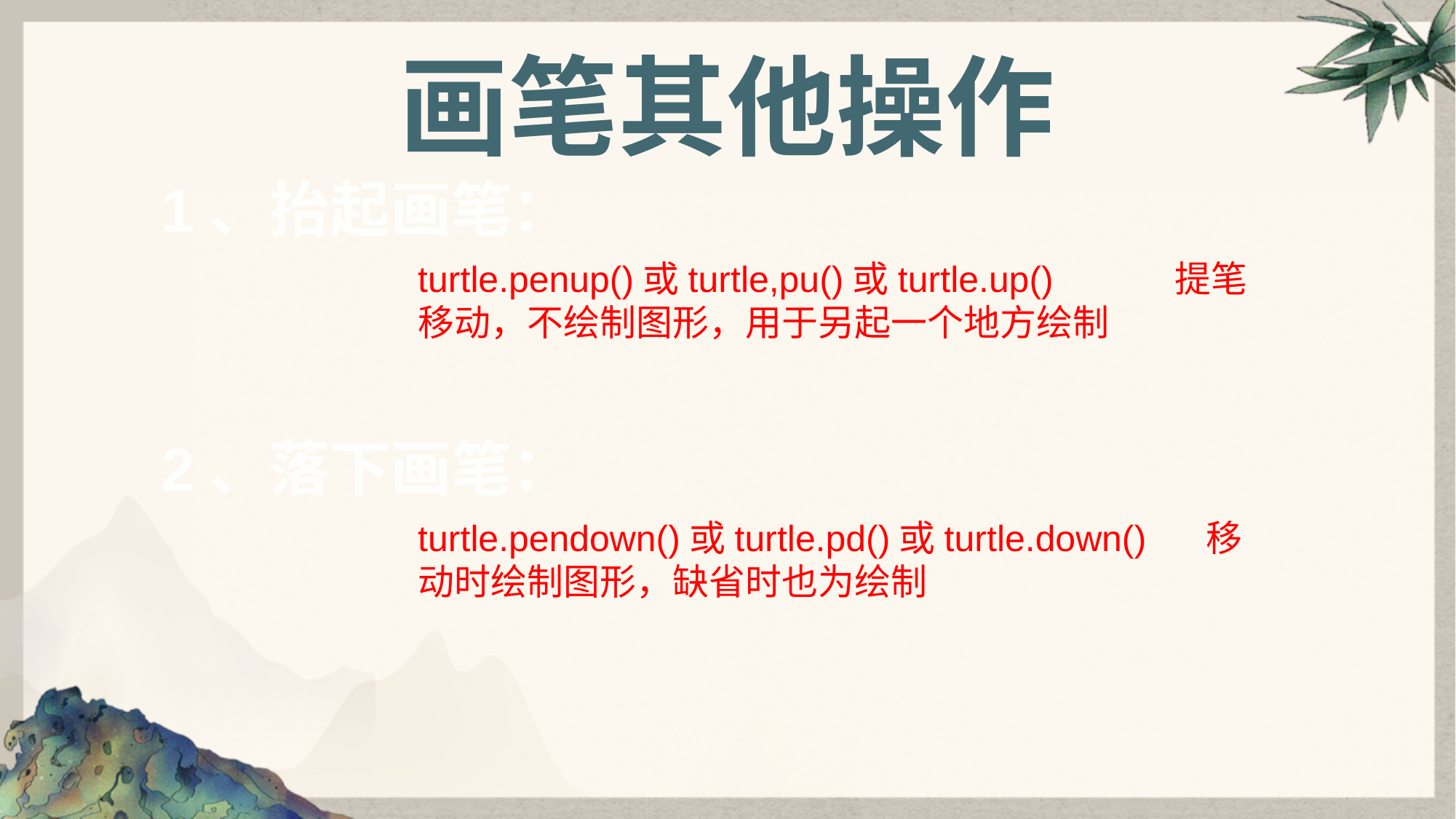

画笔其他操作
1、抬起画笔：
turtle.penup()或turtle,pu()或turtle.up()           提笔移动，不绘制图形，用于另起一个地方绘制
2、落下画笔：
turtle.pendown()或turtle.pd()或turtle.down()     移动时绘制图形，缺省时也为绘制